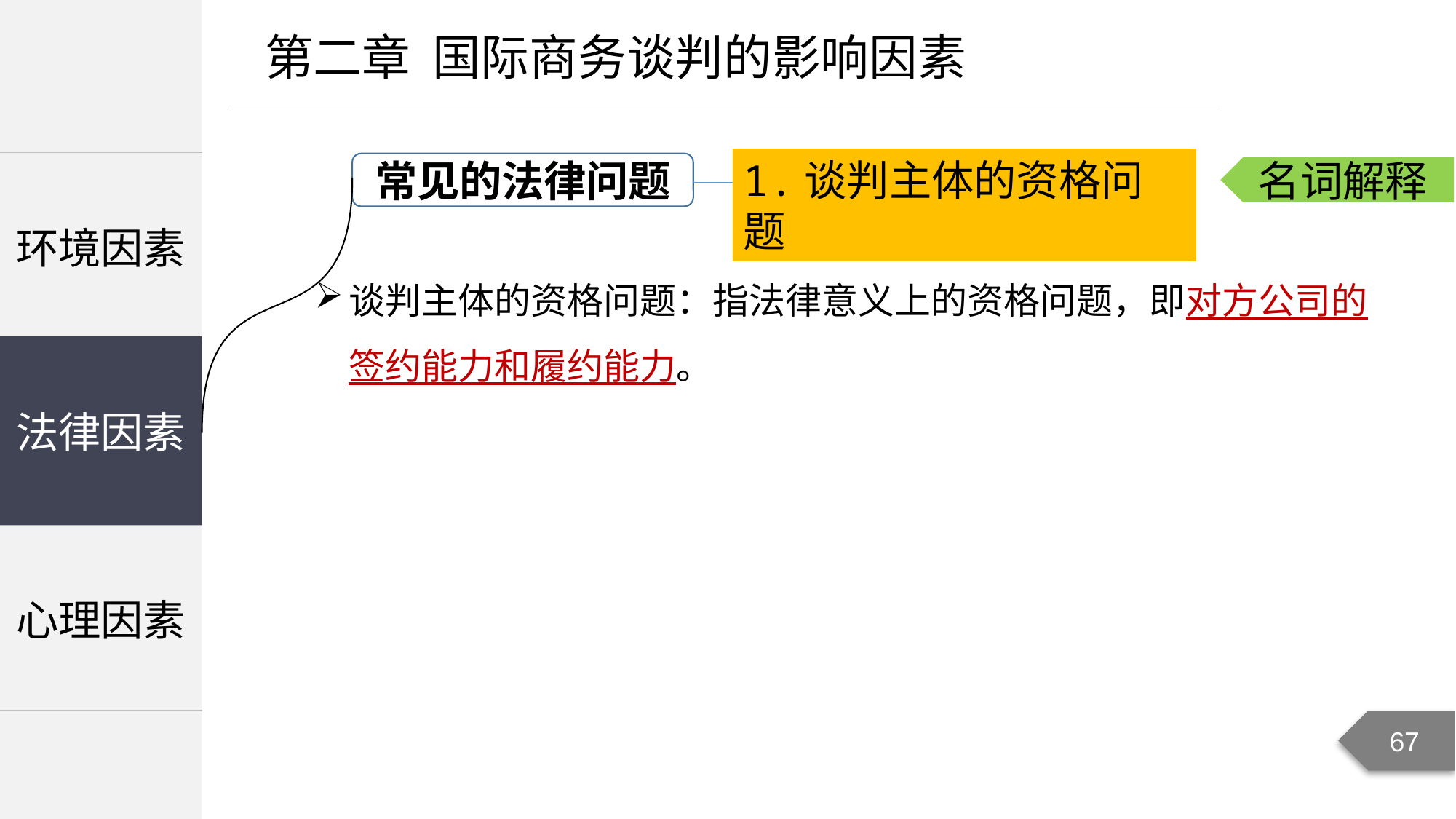

第二章  国际商务谈判的影响因素
1.谈判主体的资格问题
常见的法律问题
| 环境因素 |
| --- |
| 法律因素 |
| 心理因素 |
名词解释
谈判主体的资格问题：指法律意义上的资格问题，即对方公司的签约能力和履约能力。

法律因素

67